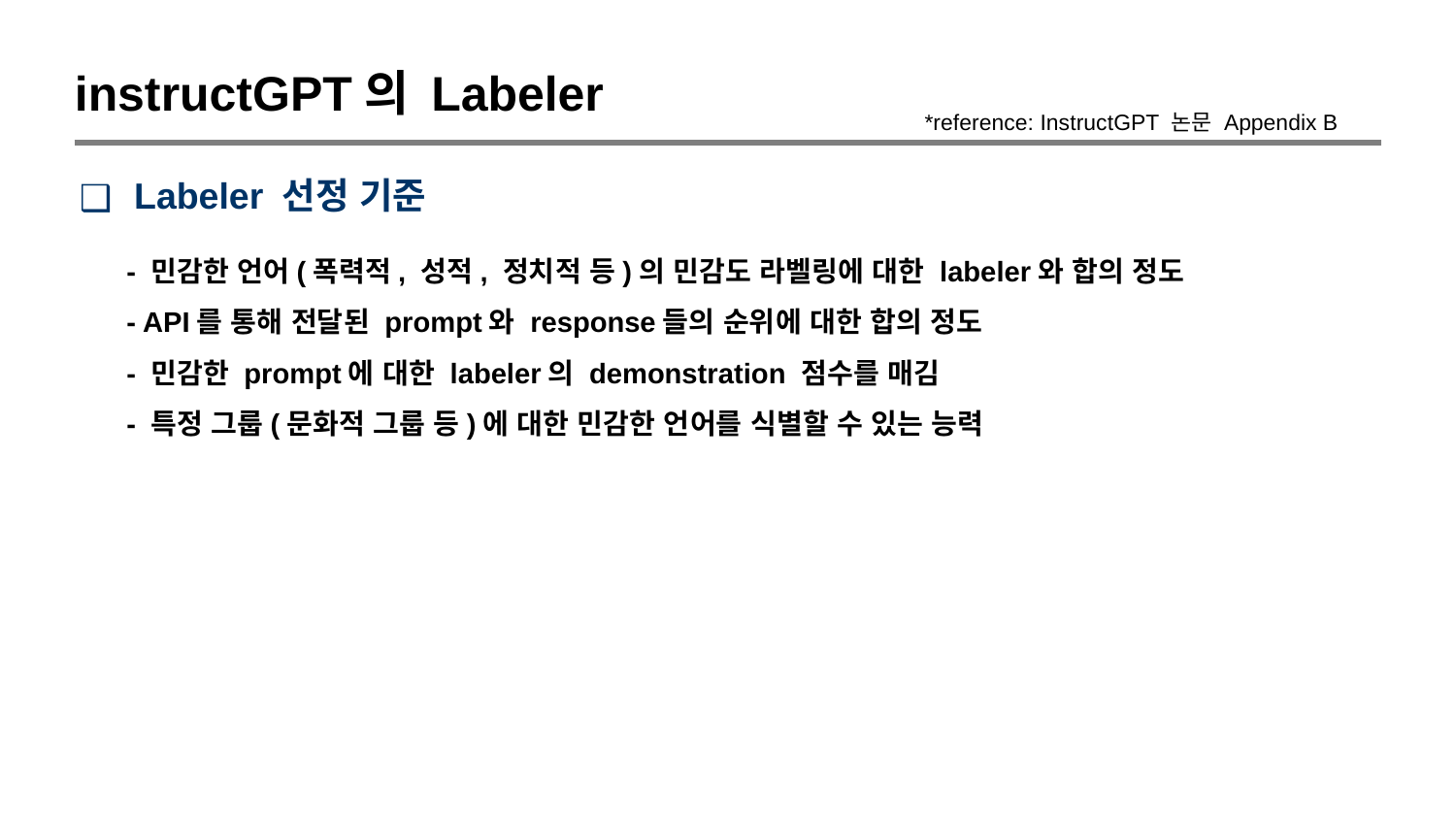

instructGPT의 Labeler
*reference: InstructGPT 논문 Appendix B
Labeler 선정 기준

- 민감한 언어(폭력적, 성적, 정치적 등)의 민감도 라벨링에 대한 labeler와 합의 정도
- API를 통해 전달된 prompt와 response들의 순위에 대한 합의 정도
- 민감한 prompt에 대한 labeler의 demonstration 점수를 매김
- 특정 그룹(문화적 그룹 등)에 대한 민감한 언어를 식별할 수 있는 능력